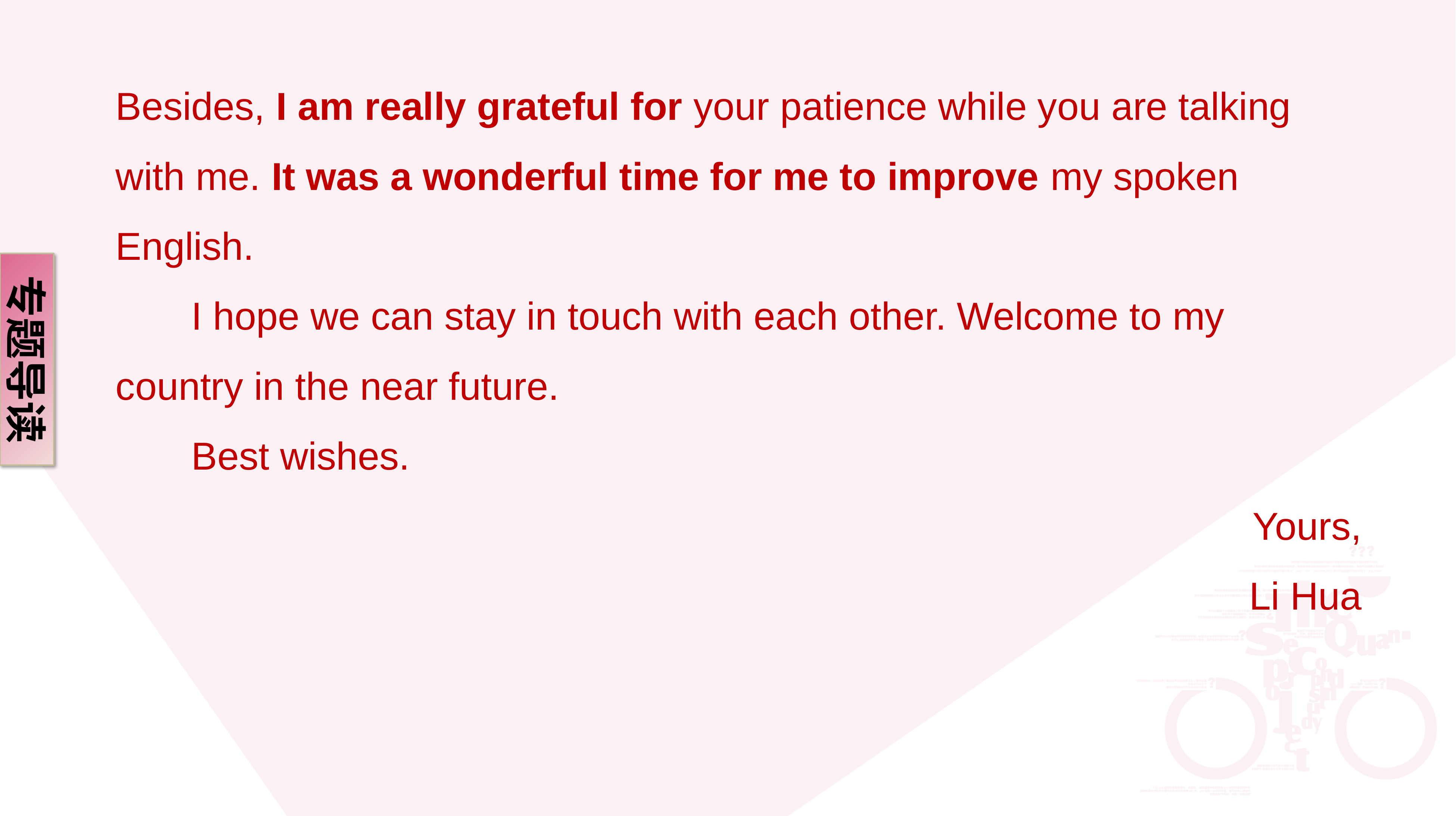

Besides, I am really grateful for your patience while you are talking with me. It was a wonderful time for me to improve my spoken English.
       I hope we can stay in touch with each other. Welcome to my country in the near future.
       Best wishes.
Yours,
Li Hua
专题导读